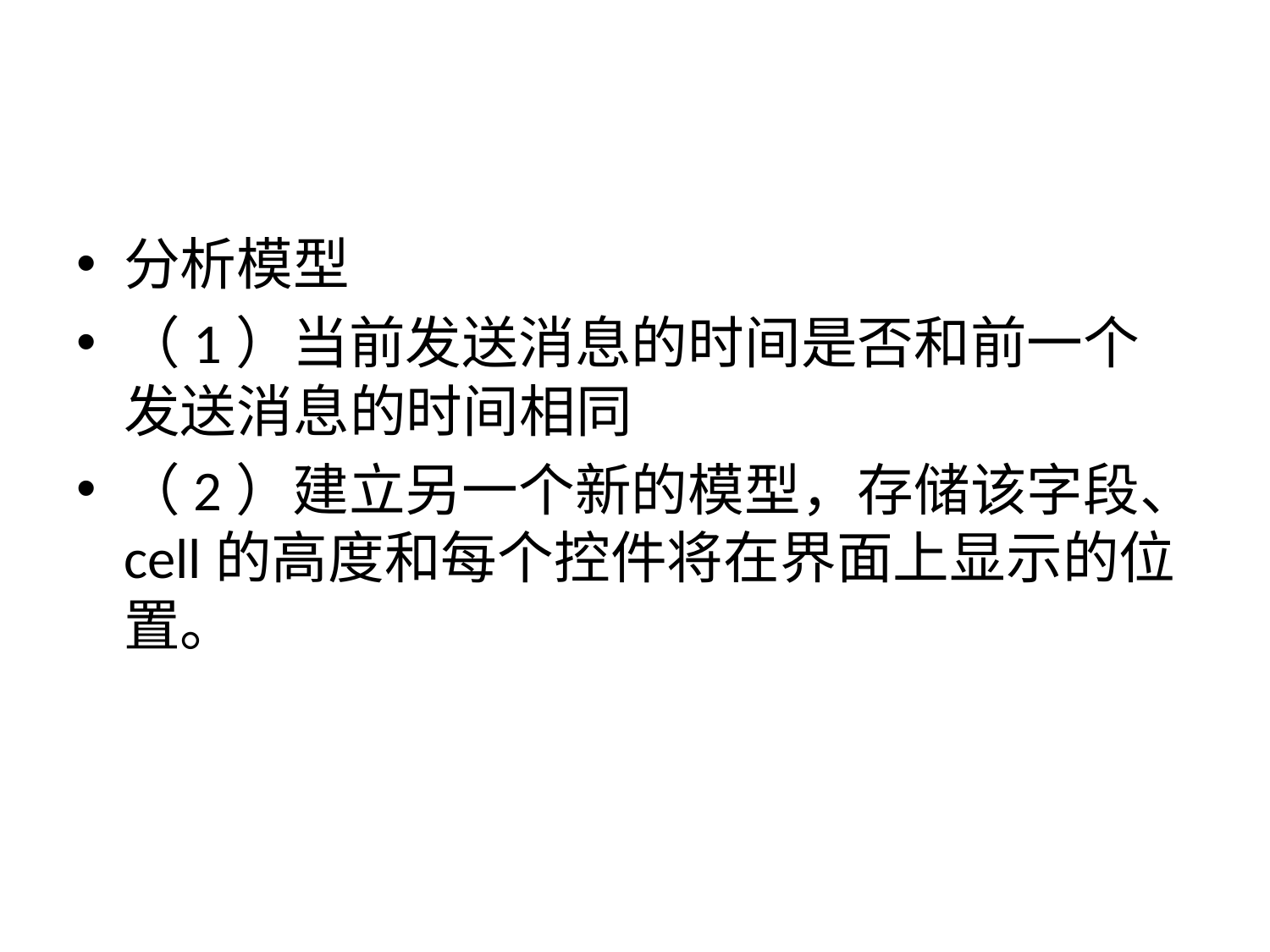

#
分析模型
（1）当前发送消息的时间是否和前一个发送消息的时间相同
（2）建立另一个新的模型，存储该字段、cell的高度和每个控件将在界面上显示的位置。